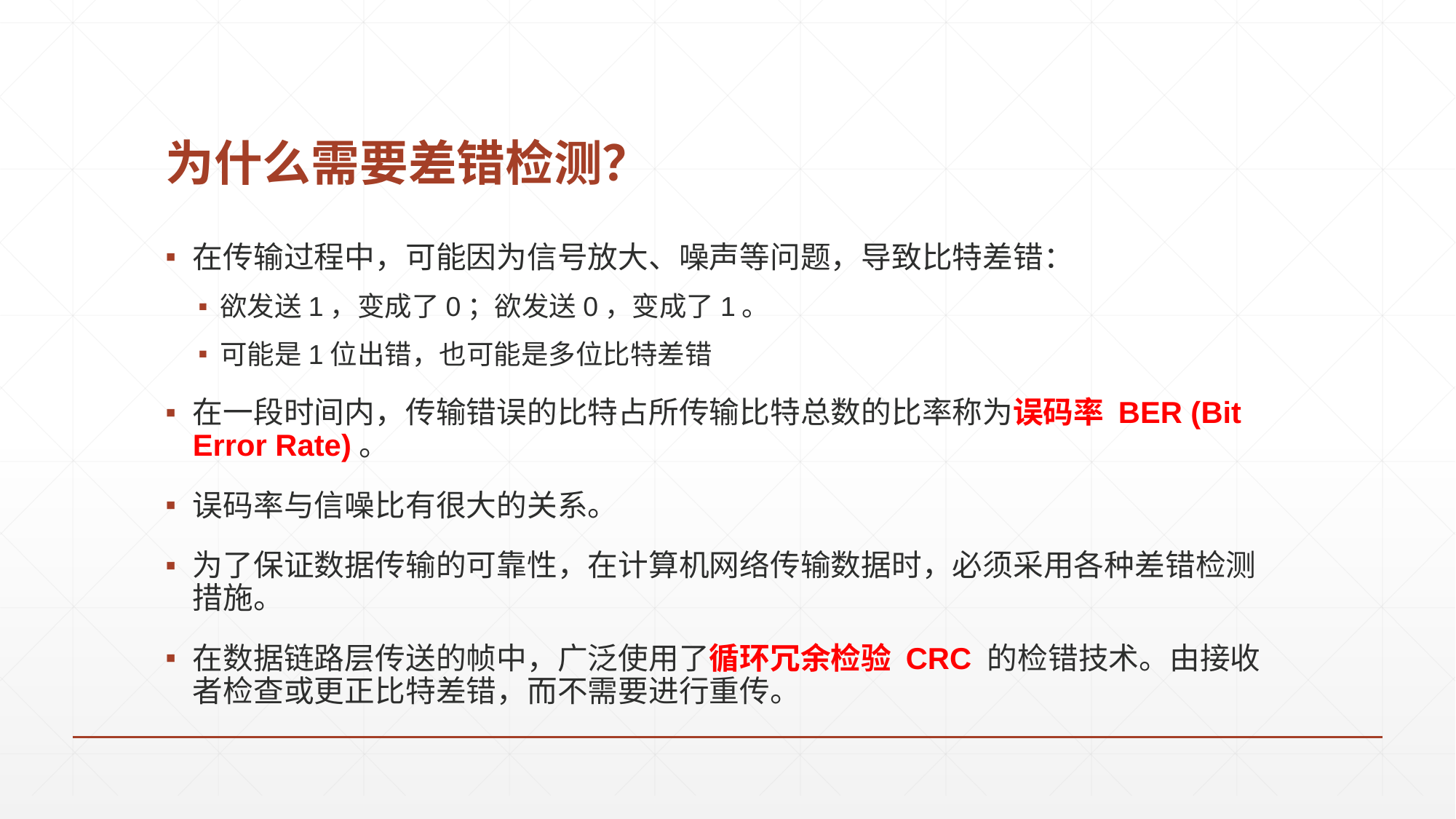

# 为什么需要差错检测？
在传输过程中，可能因为信号放大、噪声等问题，导致比特差错：
欲发送1，变成了0；欲发送0，变成了1。
可能是1位出错，也可能是多位比特差错
在一段时间内，传输错误的比特占所传输比特总数的比率称为误码率 BER (Bit Error Rate)。
误码率与信噪比有很大的关系。
为了保证数据传输的可靠性，在计算机网络传输数据时，必须采用各种差错检测措施。
在数据链路层传送的帧中，广泛使用了循环冗余检验 CRC 的检错技术。由接收者检查或更正比特差错，而不需要进行重传。